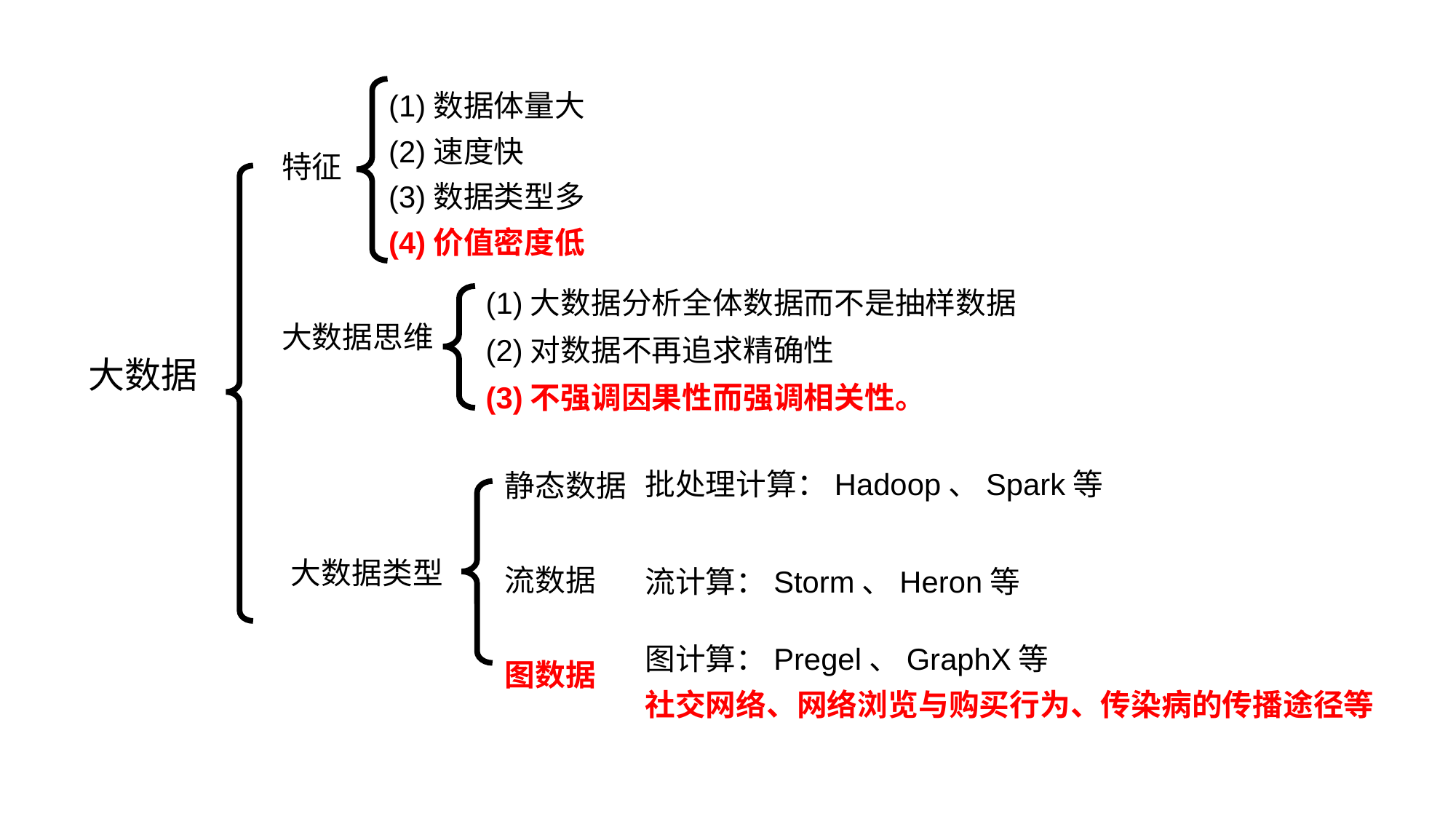

(1)数据体量大
(2)速度快
(3)数据类型多
(4)价值密度低

特征

(1)大数据分析全体数据而不是抽样数据
(2)对数据不再追求精确性
(3)不强调因果性而强调相关性。

大数据思维
大数据
静态数据

流数据

图数据
批处理计算：Hadoop、Spark等

大数据类型
流计算：Storm、Heron等
图计算：Pregel、GraphX等
社交网络、网络浏览与购买行为、传染病的传播途径等